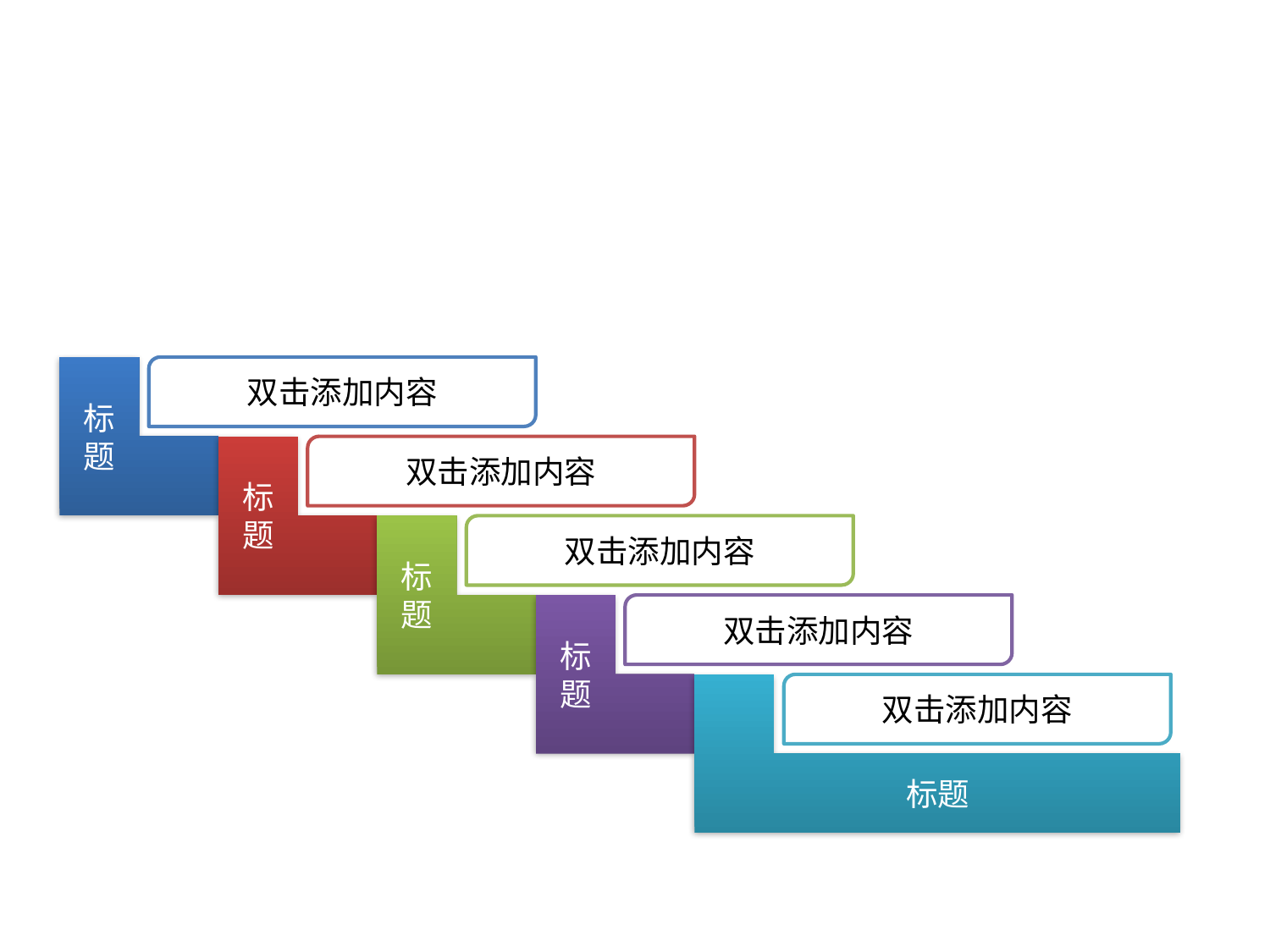

标题
双击添加内容
标题
双击添加内容
标题
双击添加内容
标题
双击添加内容
标题
双击添加内容